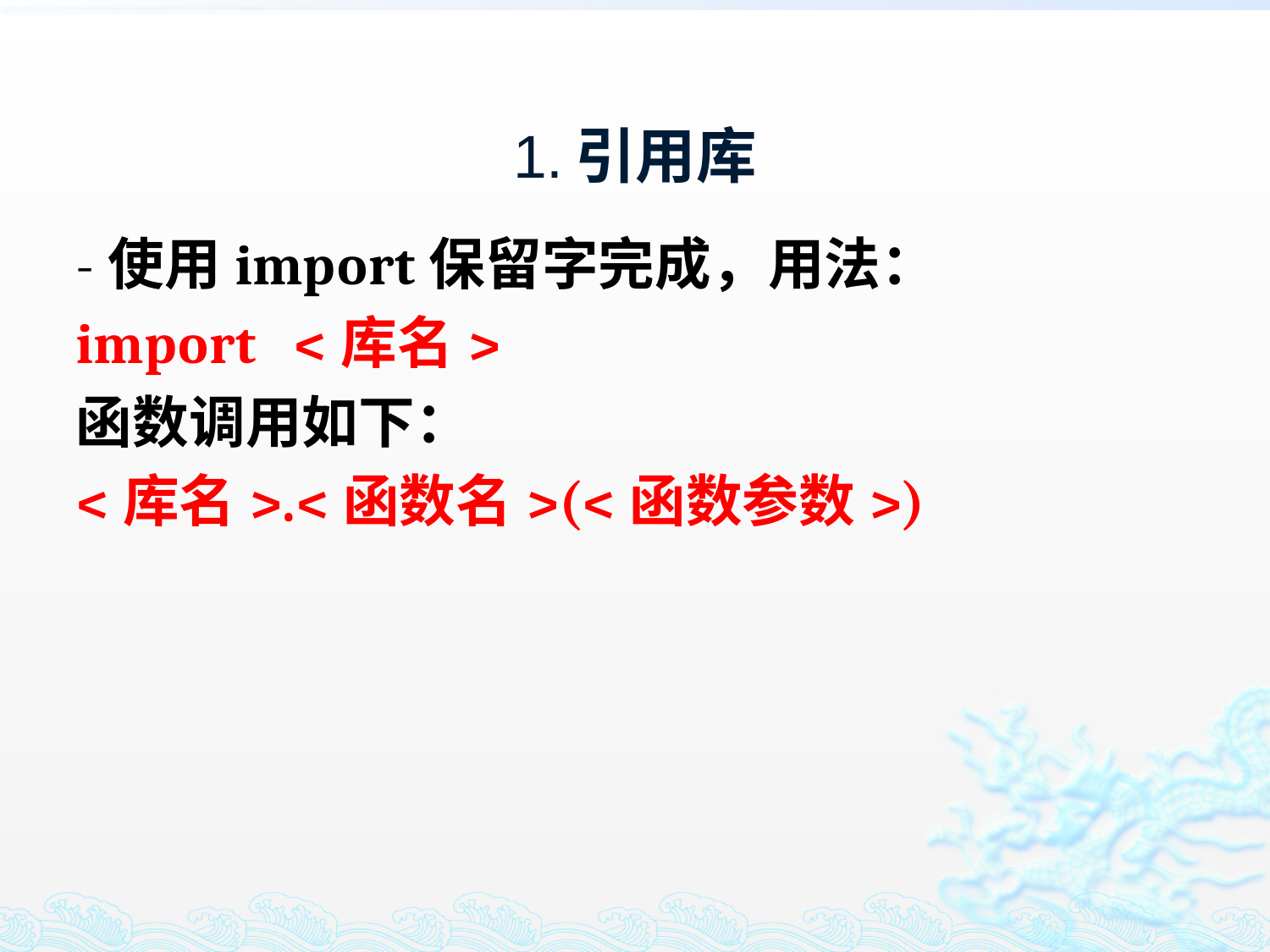

# 1.引用库
-使用import保留字完成，用法：
import   <库名>
函数调用如下：
<库名>.<函数名>(<函数参数>)